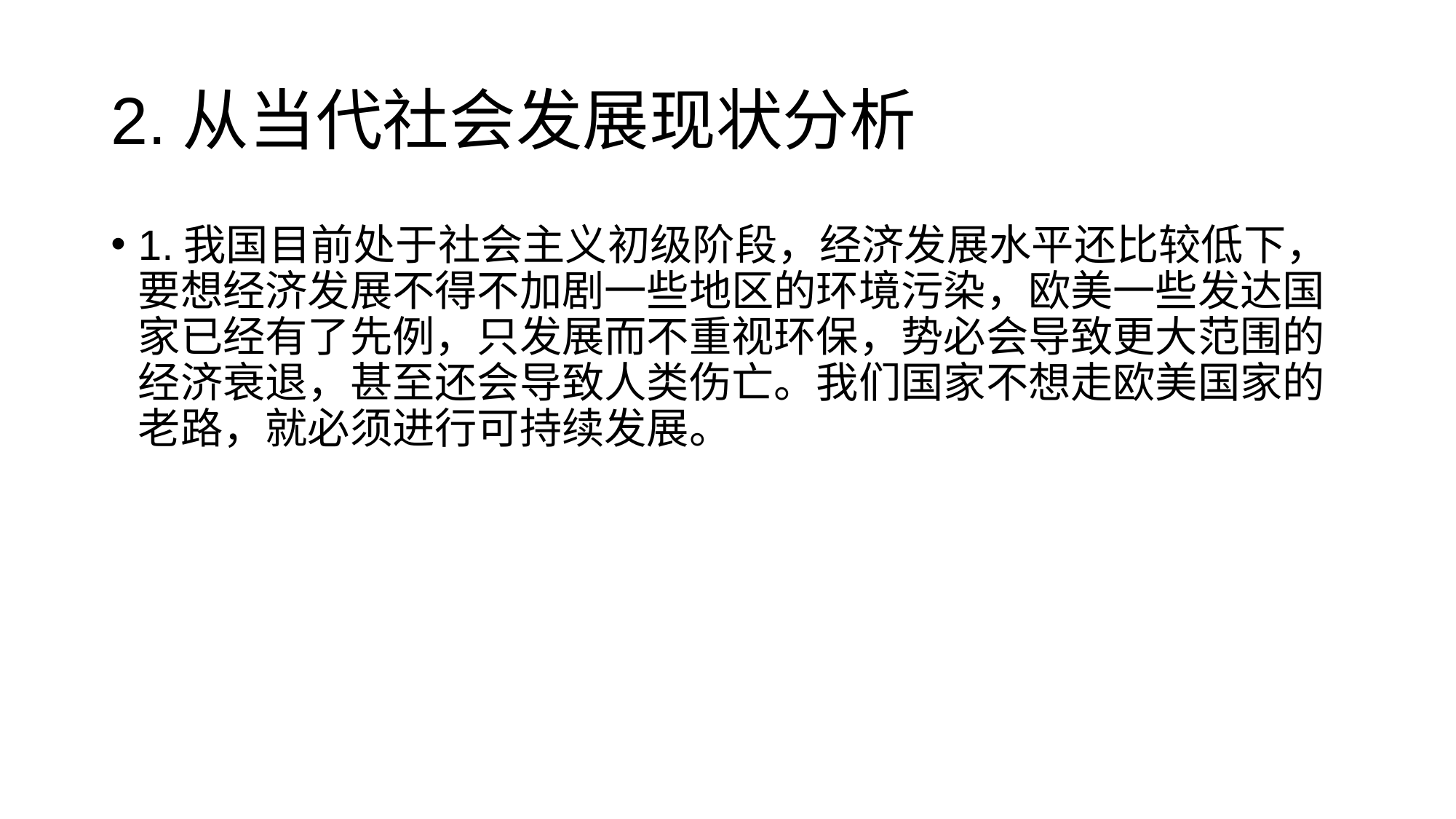

# 2.从当代社会发展现状分析
1.我国目前处于社会主义初级阶段，经济发展水平还比较低下，要想经济发展不得不加剧一些地区的环境污染，欧美一些发达国家已经有了先例，只发展而不重视环保，势必会导致更大范围的经济衰退，甚至还会导致人类伤亡。我们国家不想走欧美国家的老路，就必须进行可持续发展。